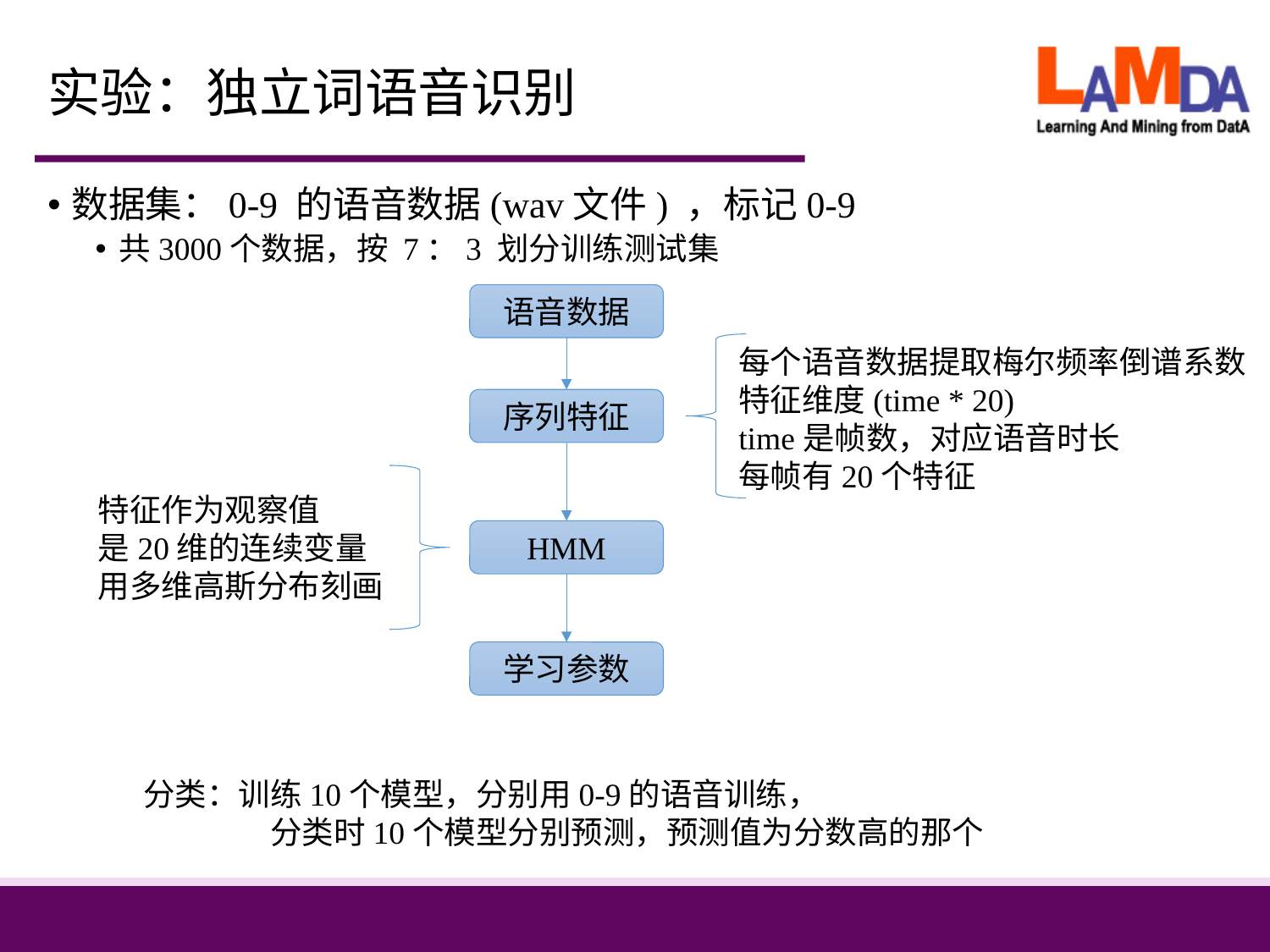

# 实验：独立词语音识别
数据集：0-9 的语音数据(wav文件) ，标记0-9
共3000个数据，按 7：3 划分训练测试集

语音数据

每个语音数据提取梅尔频率倒谱系数
特征维度(time * 20)
time是帧数，对应语音时长
每帧有20个特征
序列特征

特征作为观察值
是20维的连续变量
用多维高斯分布刻画
HMM
学习参数
分类：训练10个模型，分别用0-9的语音训练，
	分类时10个模型分别预测，预测值为分数高的那个